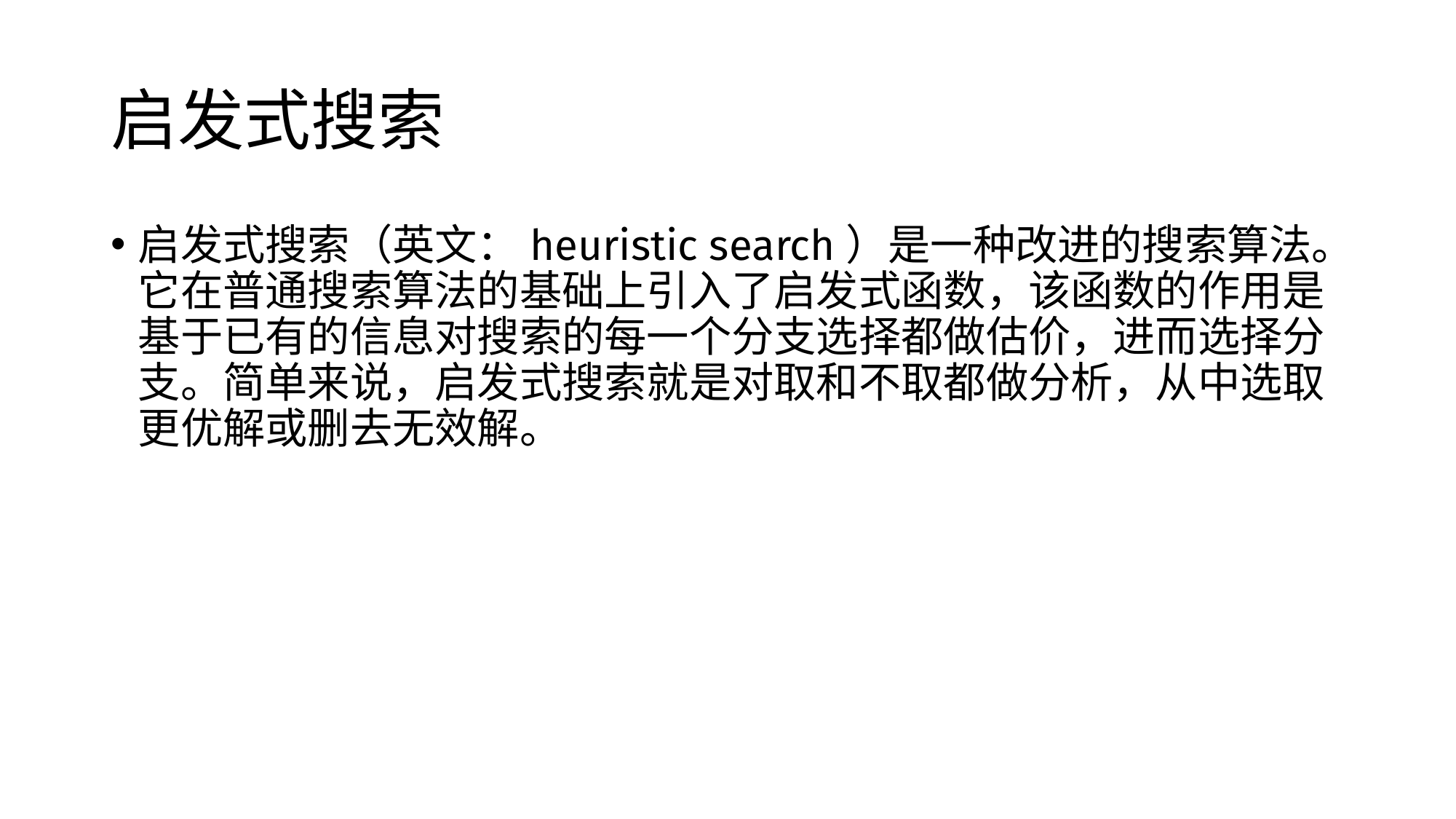

# 启发式搜索
启发式搜索（英文：heuristic search）是一种改进的搜索算法。它在普通搜索算法的基础上引入了启发式函数，该函数的作用是基于已有的信息对搜索的每一个分支选择都做估价，进而选择分支。简单来说，启发式搜索就是对取和不取都做分析，从中选取更优解或删去无效解。